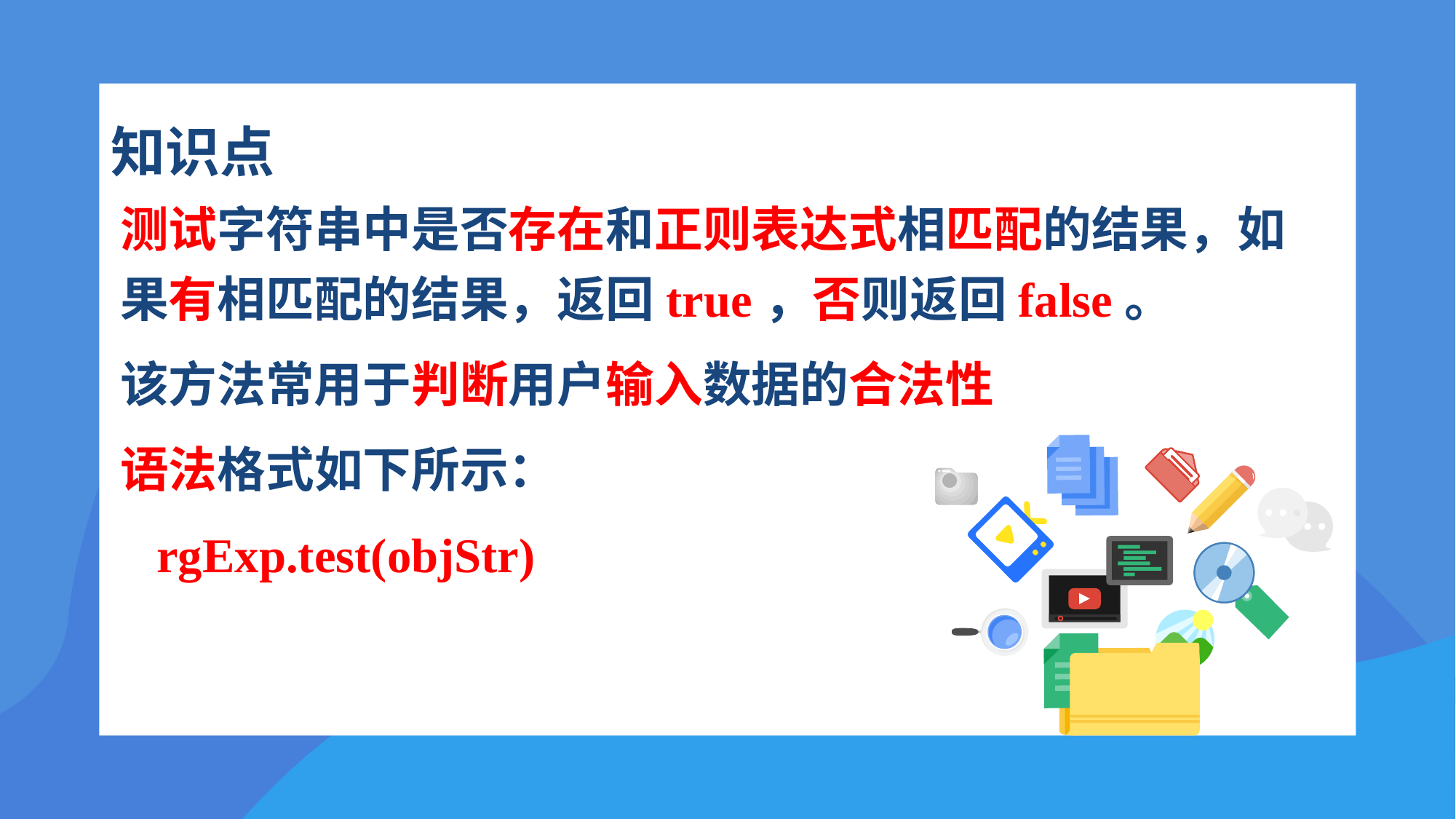

# 知识点
测试字符串中是否存在和正则表达式相匹配的结果，如果有相匹配的结果，返回true，否则返回false。
该方法常用于判断用户输入数据的合法性
语法格式如下所示：
   rgExp.test(objStr)